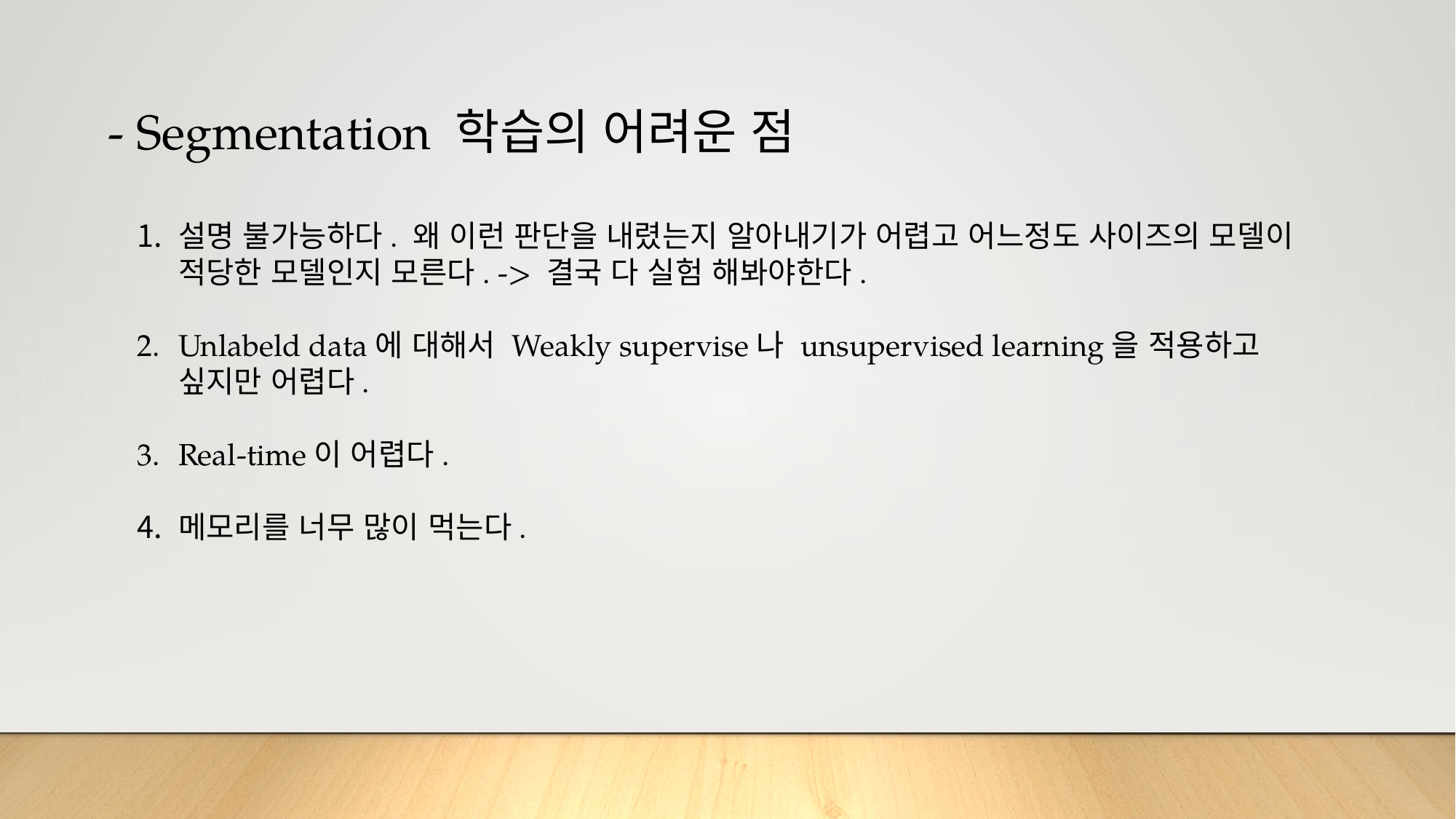

- Segmentation 학습의 어려운 점
설명 불가능하다. 왜 이런 판단을 내렸는지 알아내기가 어렵고 어느정도 사이즈의 모델이 적당한 모델인지 모른다. -> 결국 다 실험 해봐야한다.

Unlabeld data에 대해서 Weakly supervise나 unsupervised learning을 적용하고 싶지만 어렵다.

Real-time이 어렵다.

메모리를 너무 많이 먹는다.